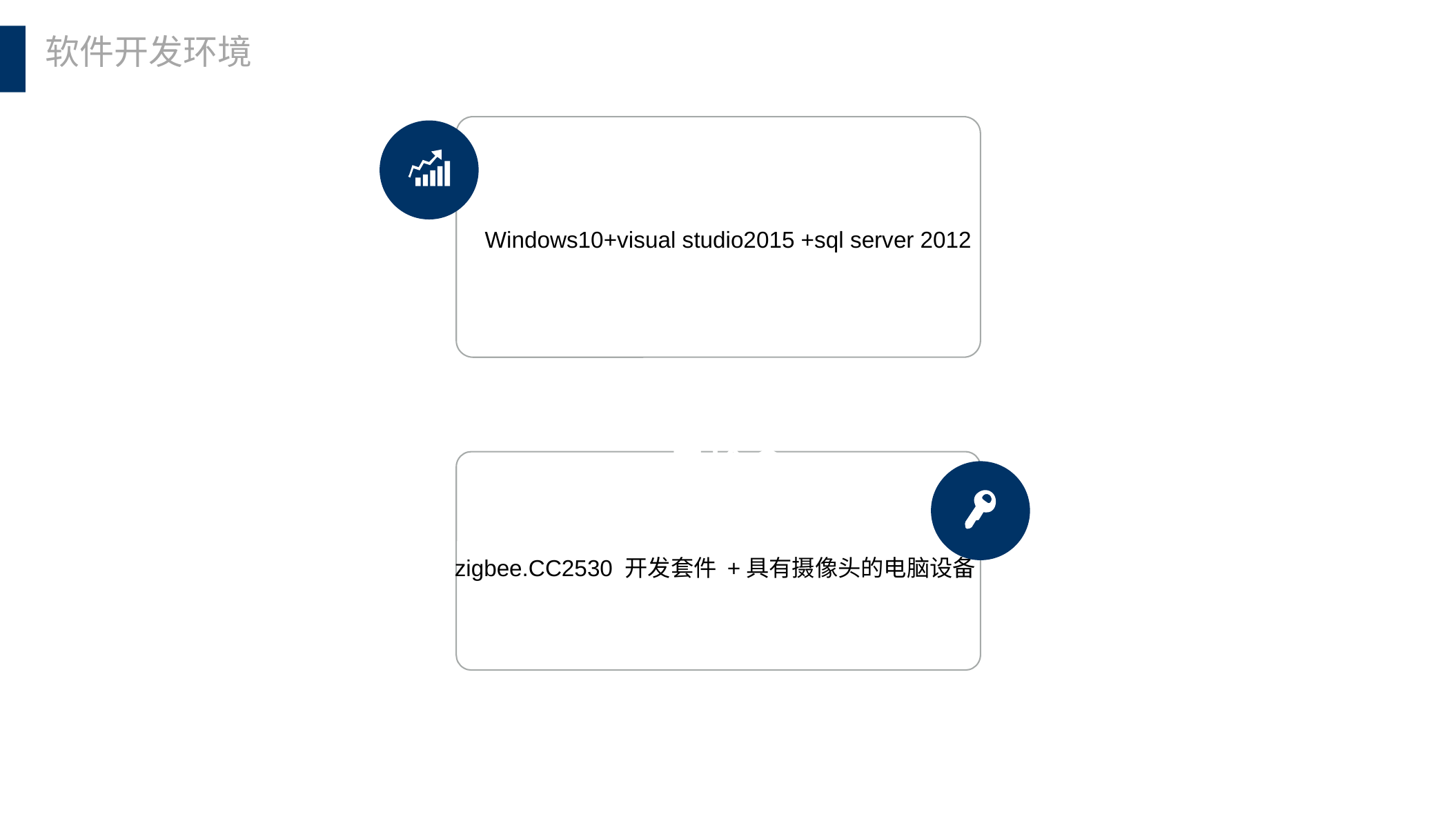

软件开发环境

Windows10+visual studio2015 +sql server 2012
点击请替换文字内容

zigbee.CC2530 开发套件 +具有摄像头的电脑设备